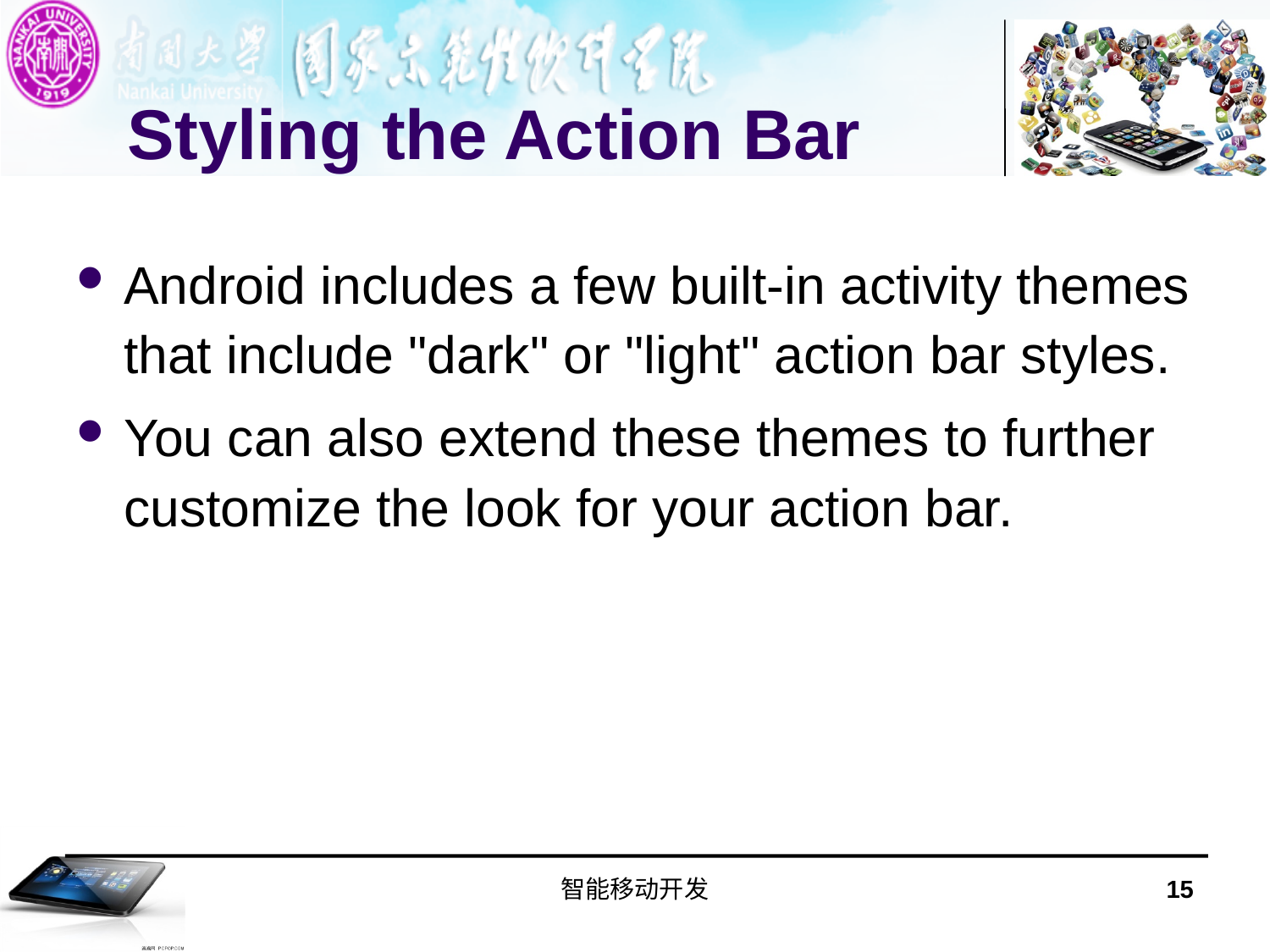

# Styling the Action Bar
Android includes a few built-in activity themes that include "dark" or "light" action bar styles.
You can also extend these themes to further customize the look for your action bar.
智能移动开发
15